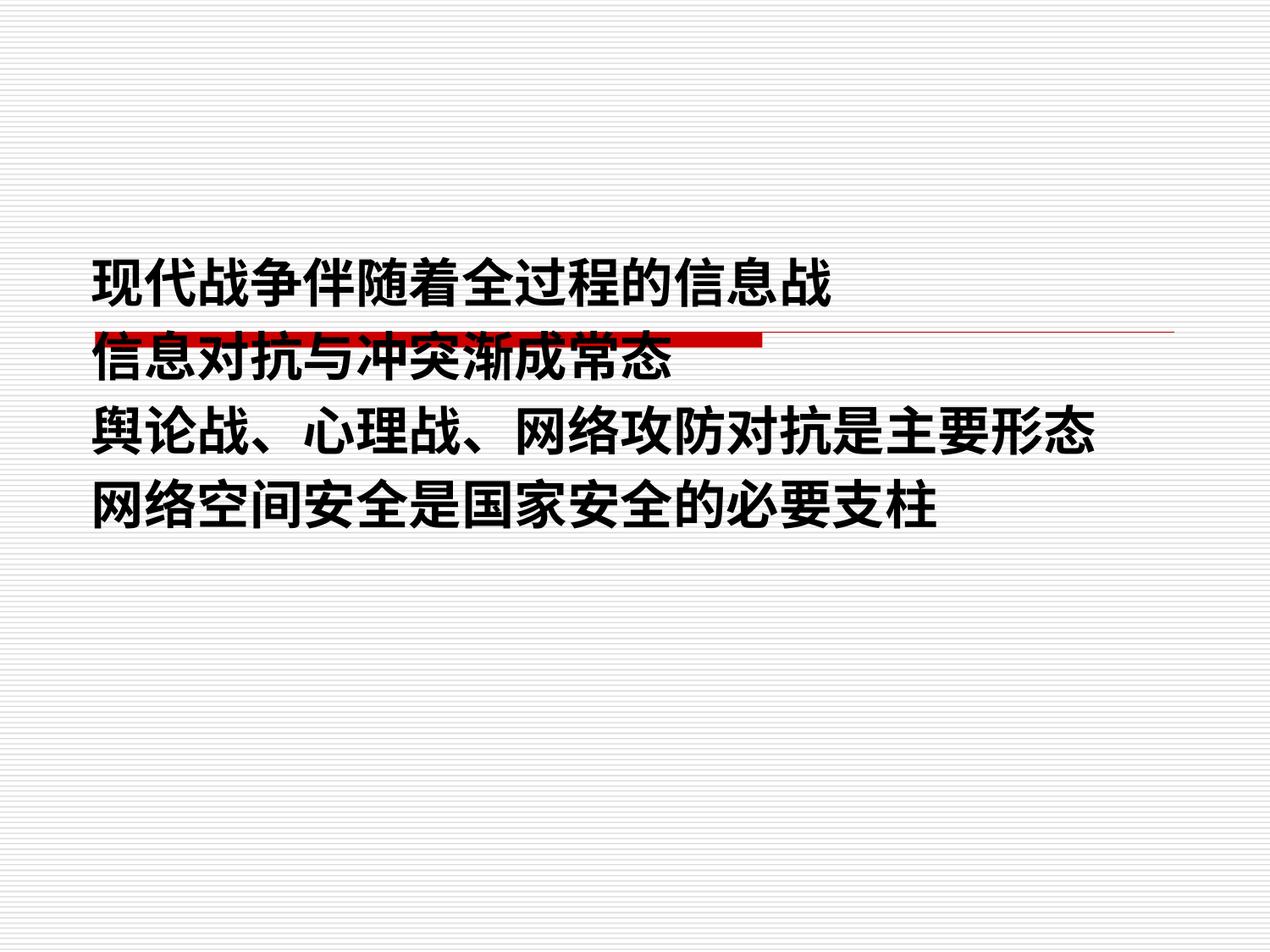

现代战争伴随着全过程的信息战
信息对抗与冲突渐成常态
舆论战、心理战、网络攻防对抗是主要形态
网络空间安全是国家安全的必要支柱